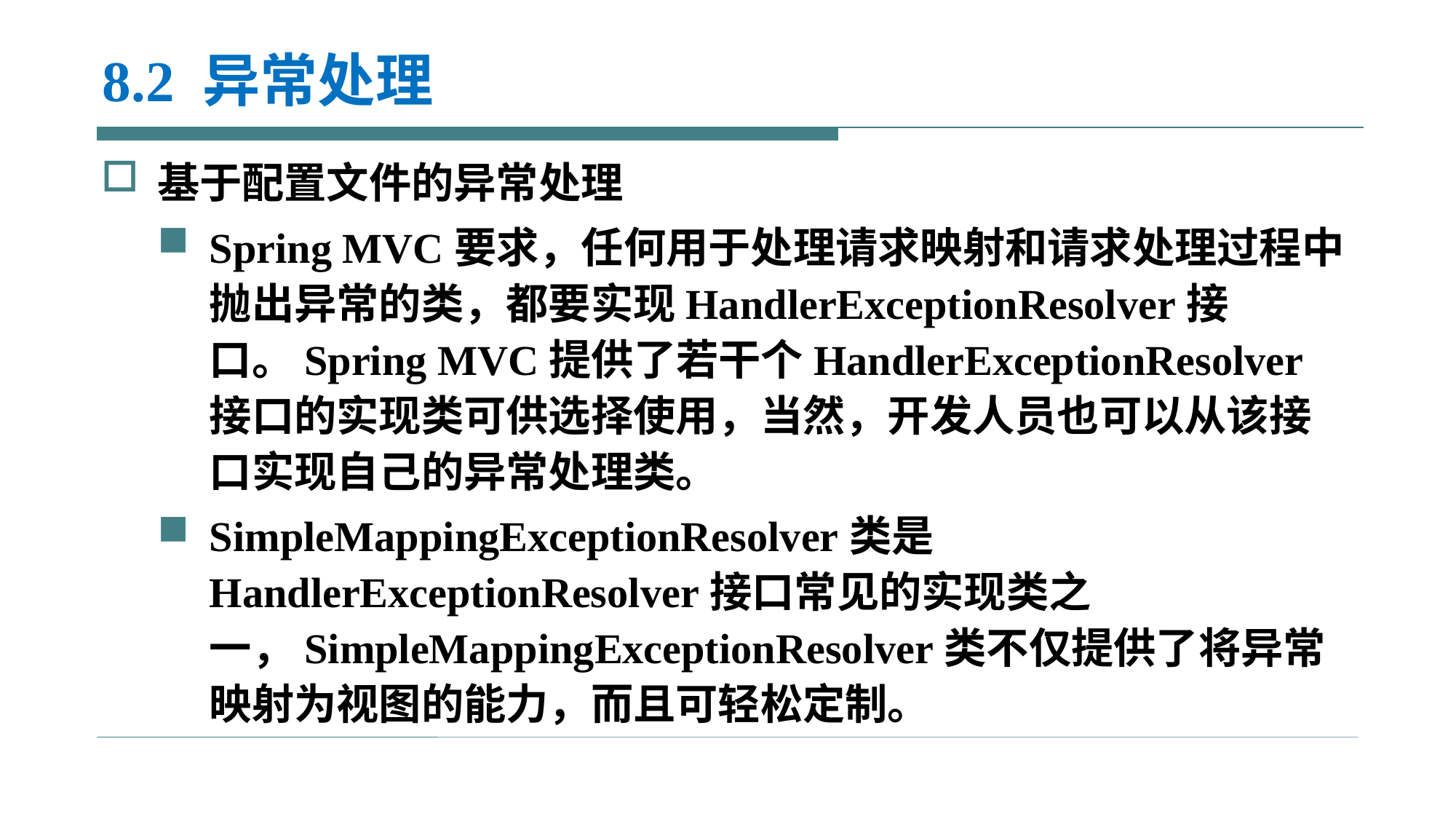

# 8.2 异常处理
基于配置文件的异常处理
Spring MVC要求，任何用于处理请求映射和请求处理过程中抛出异常的类，都要实现HandlerExceptionResolver接口。Spring MVC提供了若干个HandlerExceptionResolver接口的实现类可供选择使用，当然，开发人员也可以从该接口实现自己的异常处理类。
SimpleMappingExceptionResolver类是HandlerExceptionResolver接口常见的实现类之一，SimpleMappingExceptionResolver类不仅提供了将异常映射为视图的能力，而且可轻松定制。
12